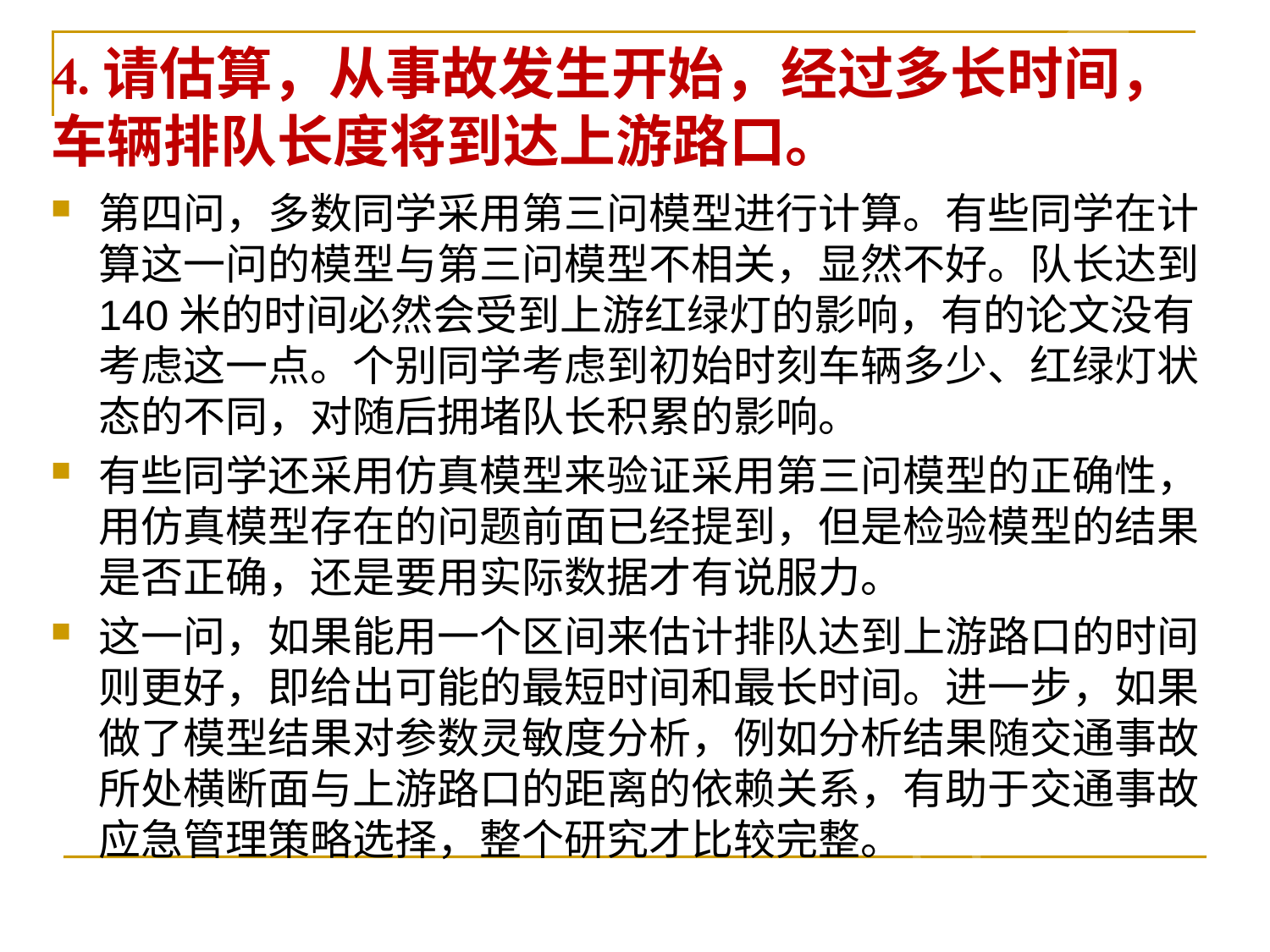

# 4.请估算，从事故发生开始，经过多长时间，车辆排队长度将到达上游路口。
第四问，多数同学采用第三问模型进行计算。有些同学在计算这一问的模型与第三问模型不相关，显然不好。队长达到140米的时间必然会受到上游红绿灯的影响，有的论文没有考虑这一点。个别同学考虑到初始时刻车辆多少、红绿灯状态的不同，对随后拥堵队长积累的影响。
有些同学还采用仿真模型来验证采用第三问模型的正确性，用仿真模型存在的问题前面已经提到，但是检验模型的结果是否正确，还是要用实际数据才有说服力。
这一问，如果能用一个区间来估计排队达到上游路口的时间则更好，即给出可能的最短时间和最长时间。进一步，如果做了模型结果对参数灵敏度分析，例如分析结果随交通事故所处横断面与上游路口的距离的依赖关系，有助于交通事故应急管理策略选择，整个研究才比较完整。